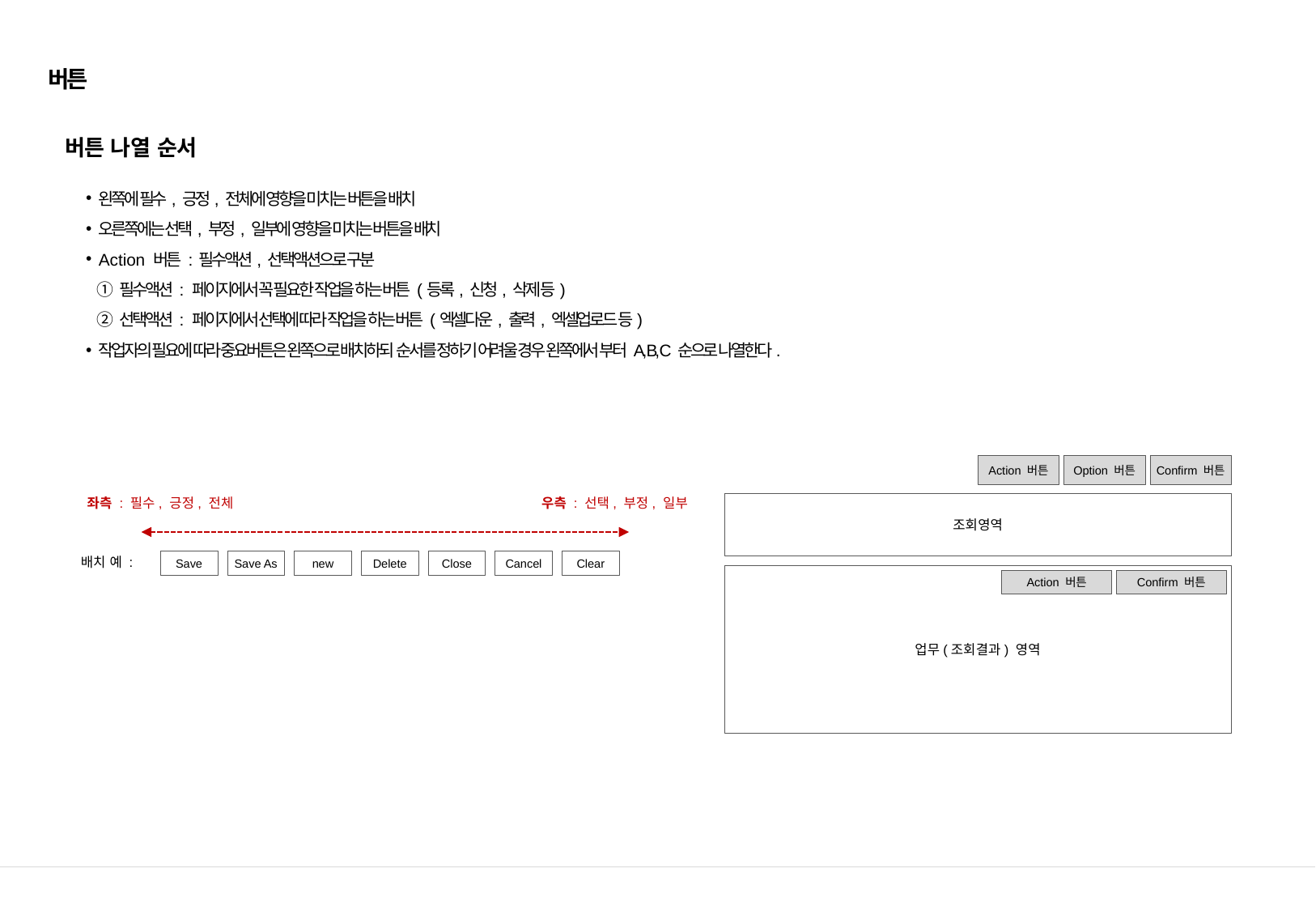

# 버튼
버튼 나열 순서
왼쪽에 필수, 긍정, 전체에 영향을 미치는 버튼을 배치
오른쪽에는 선택, 부정, 일부에 영향을 미치는 버튼을 배치
Action 버튼 : 필수액션, 선택액션으로 구분
     ① 필수액션 :  페이지에서 꼭 필요한 작업을 하는 버튼 (등록, 신청, 삭제 등)
     ② 선택액션 :  페이지에서 선택에 따라 작업을 하는 버튼 (엑셀다운, 출력, 엑셀업로드 등)
작업자의 필요에 따라 중요버튼은 왼쪽으로 배치하되  순서를 정하기 어려울 경우 왼쪽에서 부터 A, B, C 순으로 나열한다.
Action 버튼
Option 버튼
Confirm 버튼
조회영역
업무(조회결과) 영역
좌측 : 필수, 긍정, 전체
우측 : 선택, 부정, 일부
Save
new
Delete
Close
Cancel
Clear
Save As
배치 예 :
Action 버튼
Confirm 버튼